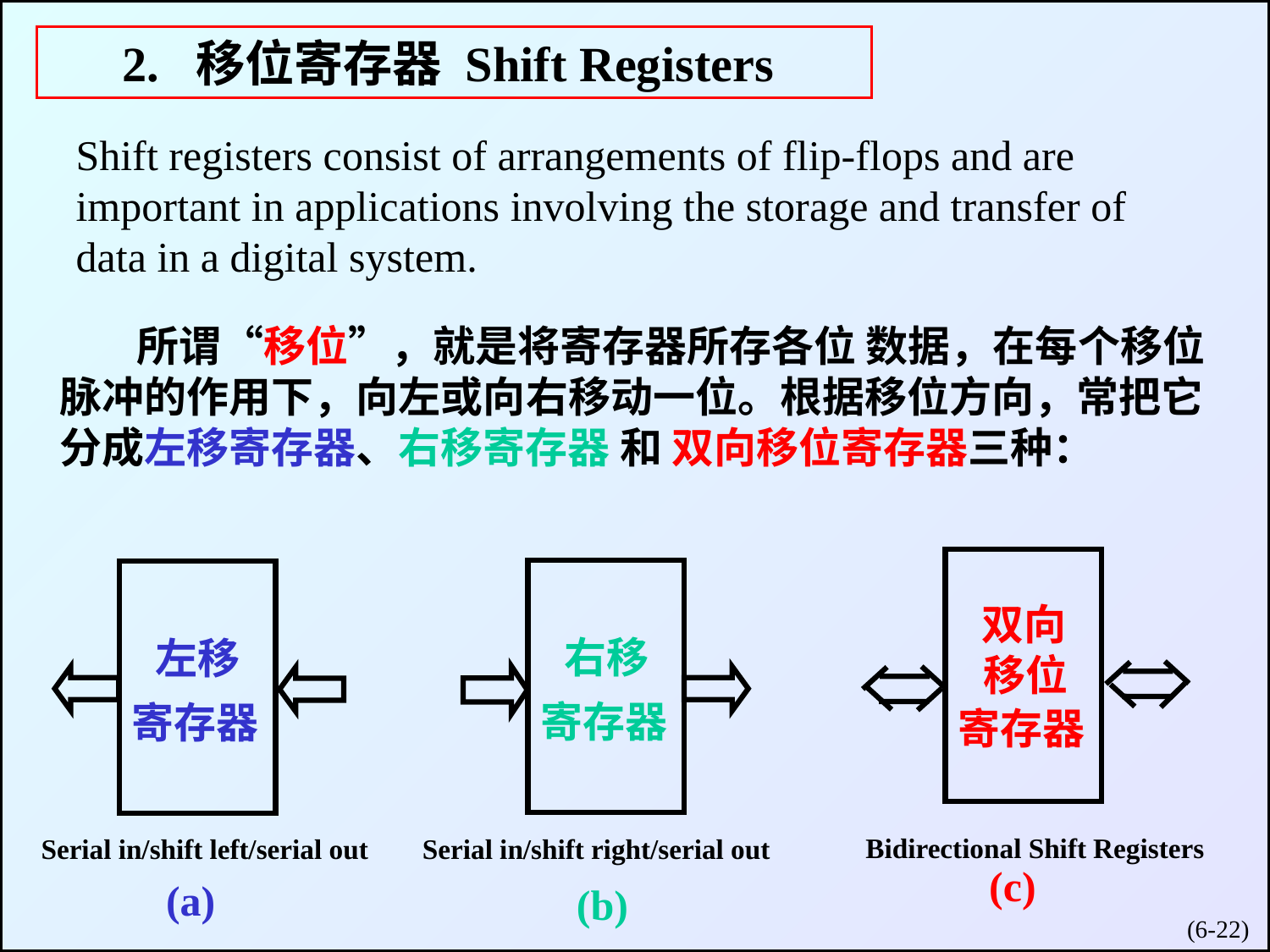

2.  移位寄存器 Shift Registers
Shift registers consist of arrangements of flip-flops and are important in applications involving the storage and transfer of data in a digital system.
       所谓“移位”，就是将寄存器所存各位 数据，在每个移位脉冲的作用下，向左或向右移动一位。根据移位方向，常把它分成左移寄存器、右移寄存器 和 双向移位寄存器三种：

双向
移位
寄存器
(c)

右移
寄存器
(b)

左移
寄存器
(a)

Bidirectional Shift Registers
Serial in/shift right/serial out
Serial in/shift left/serial out
(6-22)